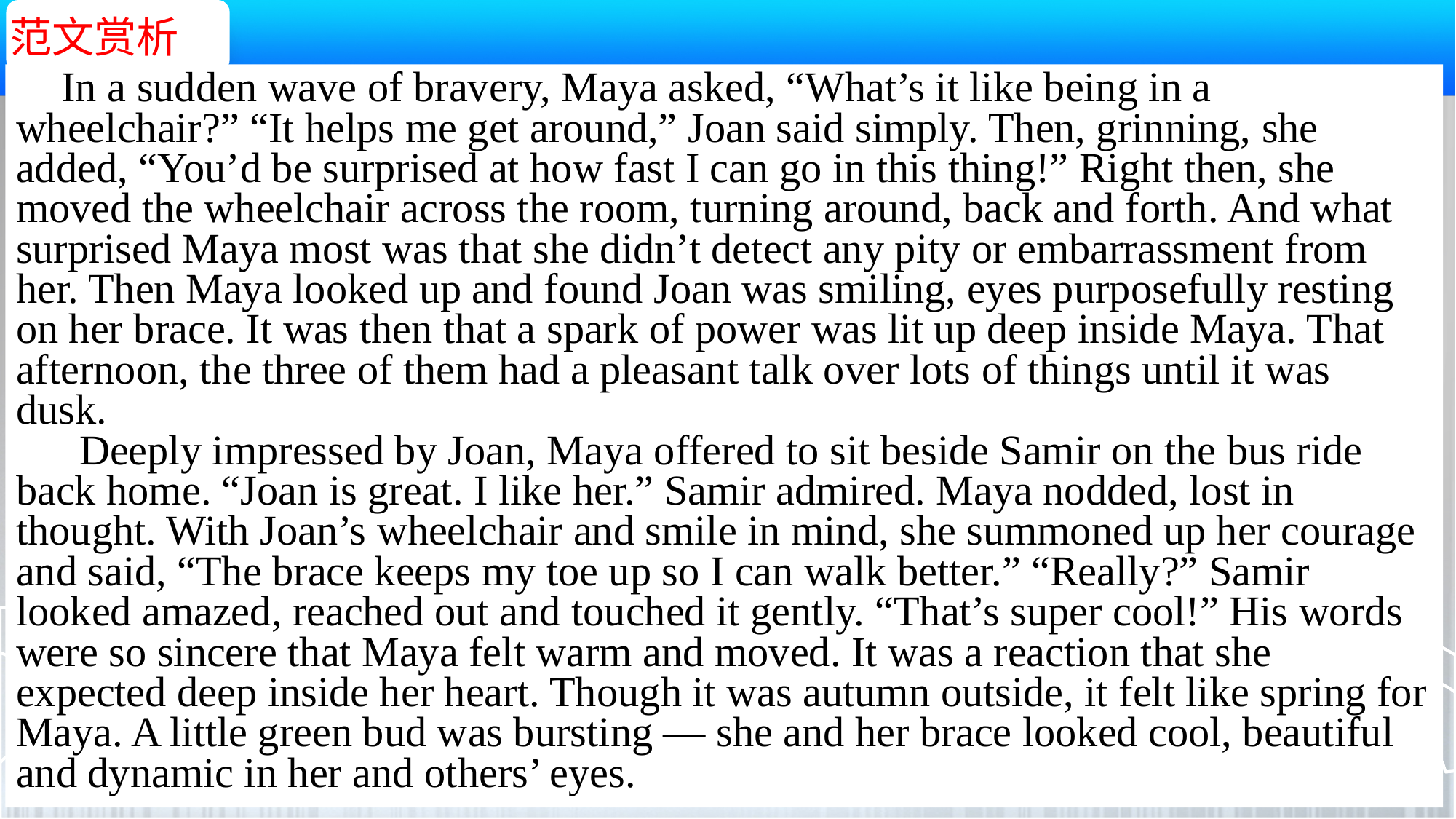

范文赏析
     In a sudden wave of bravery, Maya asked, “What’s it like being in a wheelchair?” “It helps me get around,” Joan said simply. Then, grinning, she added, “You’d be surprised at how fast I can go in this thing!” Right then, she moved the wheelchair across the room, turning around, back and forth. And what surprised Maya most was that she didn’t detect any pity or embarrassment from her. Then Maya looked up and found Joan was smiling, eyes purposefully resting on her brace. It was then that a spark of power was lit up deep inside Maya. That afternoon, the three of them had a pleasant talk over lots of things until it was dusk.
      Deeply impressed by Joan, Maya offered to sit beside Samir on the bus ride back home. “Joan is great. I like her.” Samir admired. Maya nodded, lost in thought. With Joan’s wheelchair and smile in mind, she summoned up her courage and said, “The brace keeps my toe up so I can walk better.” “Really?” Samir looked amazed, reached out and touched it gently. “That’s super cool!” His words were so sincere that Maya felt warm and moved. It was a reaction that she expected deep inside her heart. Though it was autumn outside, it felt like spring for Maya. A little green bud was bursting — she and her brace looked cool, beautiful and dynamic in her and others’ eyes.